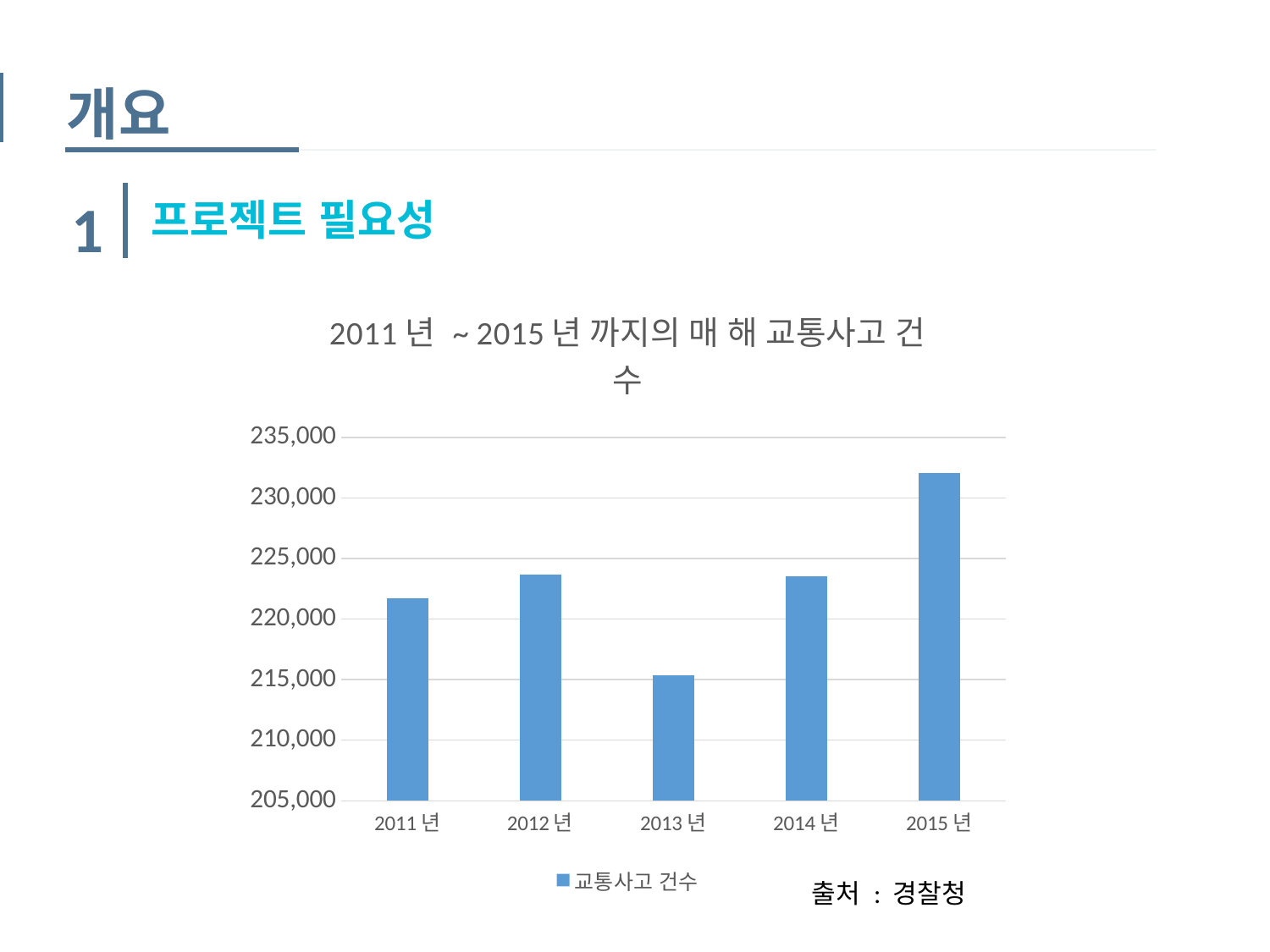

개요
1
프로젝트 필요성

### Chart: 2011년 ~ 2015년 까지의 매 해 교통사고 건수

| Category | 교통사고 건수 |
|---|---|
| 2011년 | 221711.0 |
| 2012년 | 223656.0 |
| 2013년 | 215354.0 |
| 2014년 | 223552.0 |
| 2015년 | 232035.0 |
출처 : 경찰청